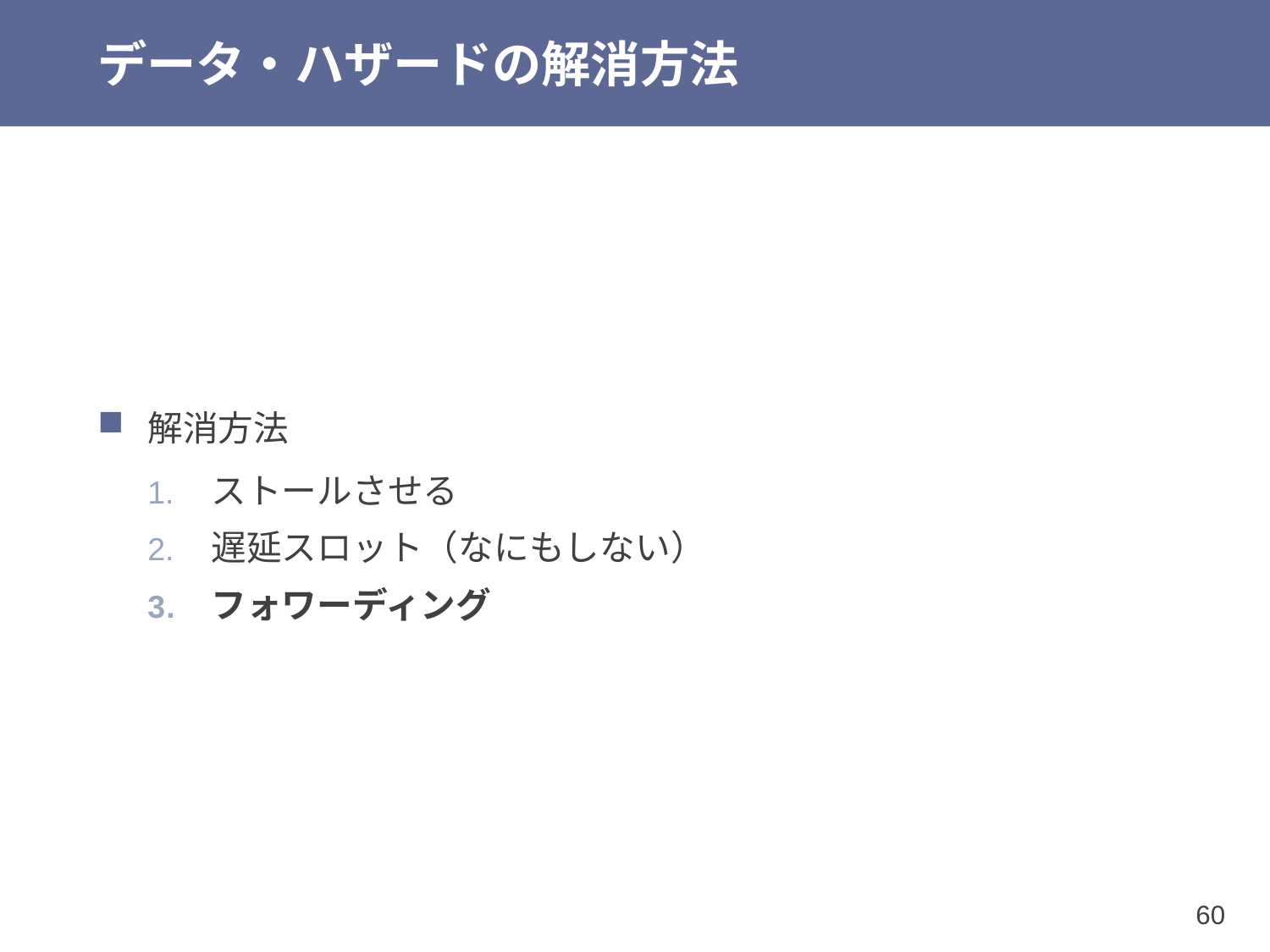

# データ・ハザードの解消方法
解消方法
ストールさせる
遅延スロット（なにもしない）
フォワーディング